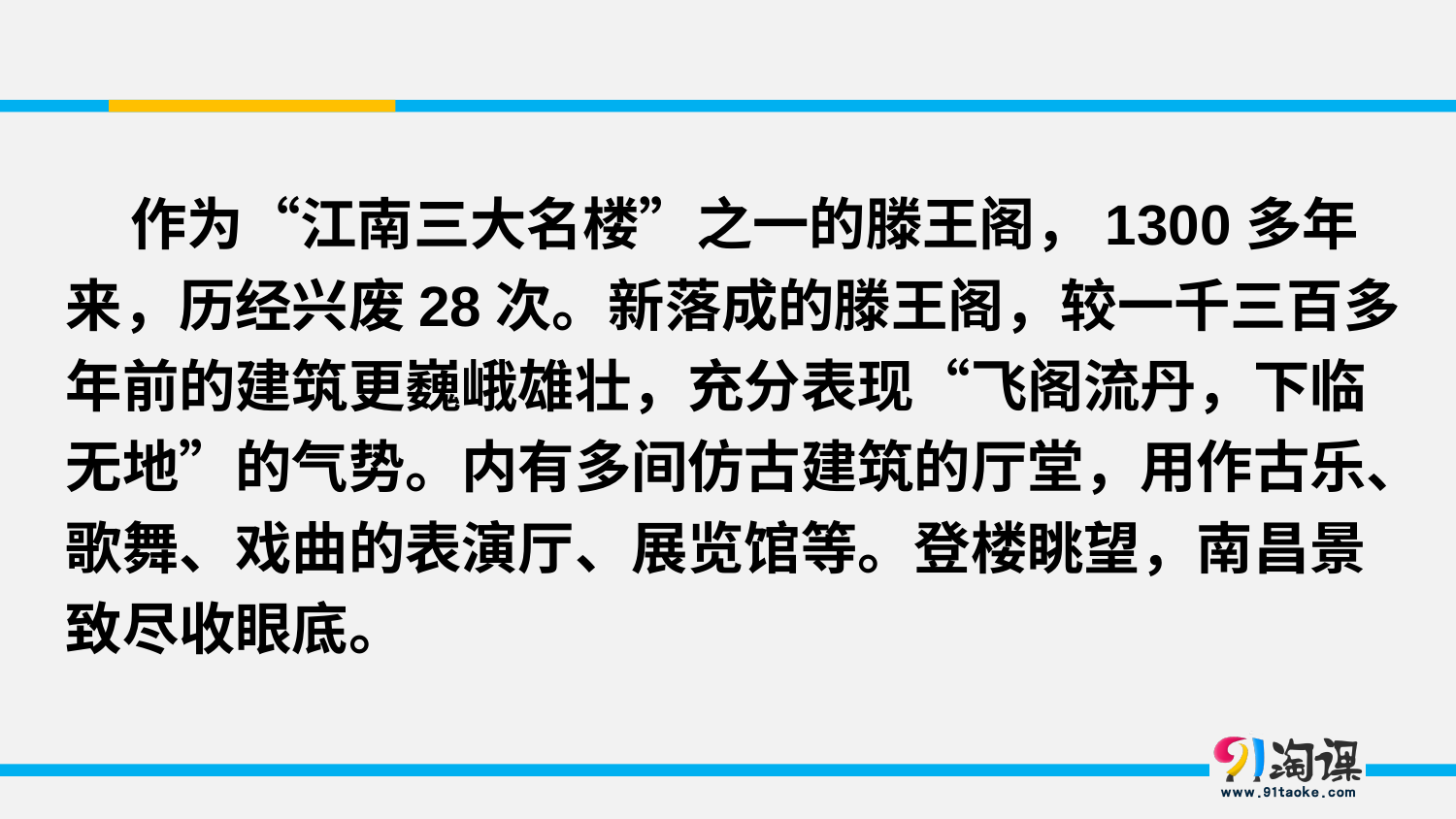

作为“江南三大名楼”之一的滕王阁，1300多年来，历经兴废28次。新落成的滕王阁，较一千三百多年前的建筑更巍峨雄壮，充分表现“飞阁流丹，下临无地”的气势。内有多间仿古建筑的厅堂，用作古乐、歌舞、戏曲的表演厅、展览馆等。登楼眺望，南昌景致尽收眼底。